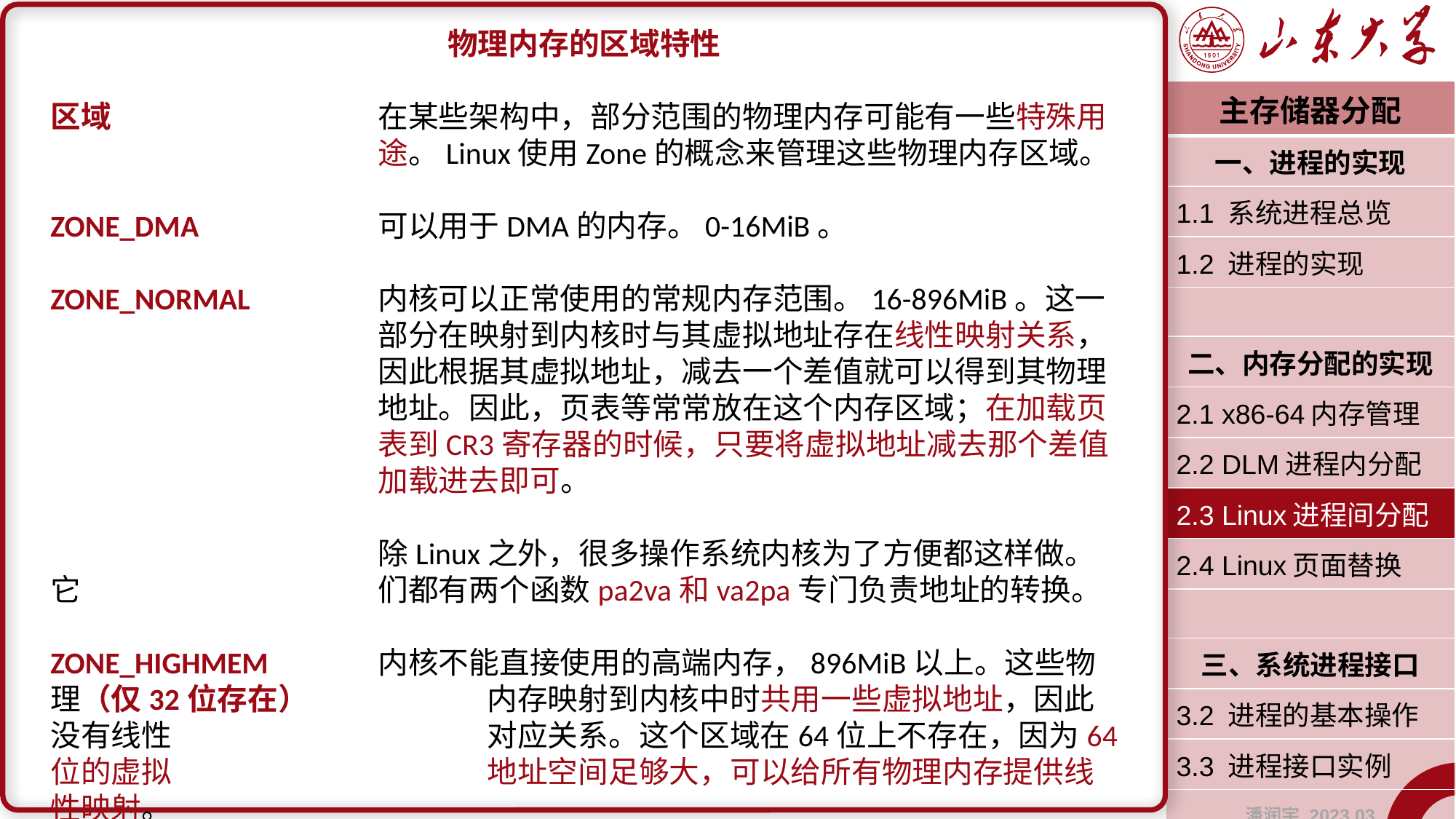

物理内存的区域特性

区域			在某些架构中，部分范围的物理内存可能有一些特殊用			途。Linux使用Zone的概念来管理这些物理内存区域。

ZONE_DMA		可以用于DMA的内存。0-16MiB。

ZONE_NORMAL		内核可以正常使用的常规内存范围。16-896MiB。这一			部分在映射到内核时与其虚拟地址存在线性映射关系，			因此根据其虚拟地址，减去一个差值就可以得到其物理			地址。因此，页表等常常放在这个内存区域；在加载页			表到CR3寄存器的时候，只要将虚拟地址减去那个差值			加载进去即可。

			除Linux之外，很多操作系统内核为了方便都这样做。它			们都有两个函数pa2va和va2pa专门负责地址的转换。

ZONE_HIGHMEM		内核不能直接使用的高端内存，896MiB以上。这些物理（仅32位存在）		内存映射到内核中时共用一些虚拟地址，因此没有线性			对应关系。这个区域在64位上不存在，因为64位的虚拟			地址空间足够大，可以给所有物理内存提供线性映射。
| 主存储器分配 |
| --- |
| 一、进程的实现 |
| 1.1 系统进程总览 |
| 1.2 进程的实现 |
|  |
| 二、内存分配的实现 |
| 2.1 x86-64内存管理 |
| 2.2 DLM进程内分配 |
| 2.3 Linux进程间分配 |
| 2.4 Linux页面替换 |
|  |
| 三、系统进程接口 |
| 3.2 进程的基本操作 |
| 3.3 进程接口实例 |
| 潘润宇 2023.03 |